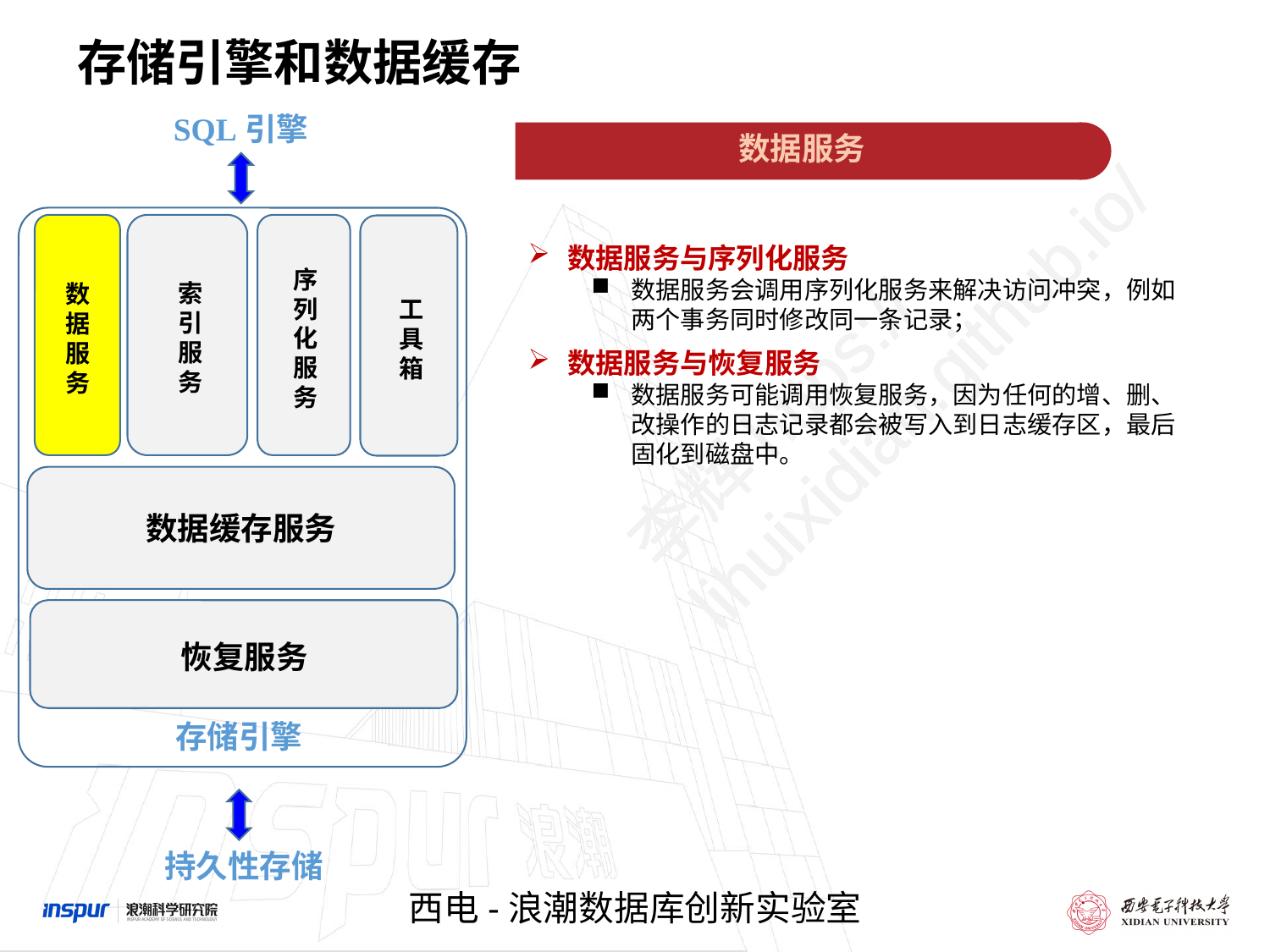

存储引擎和数据缓存
SQL引擎
数据服务

数据服务与序列化服务
数据服务会调用序列化服务来解决访问冲突，例如两个事务同时修改同一条记录；
数据服务与恢复服务
数据服务可能调用恢复服务，因为任何的增、删、改操作的日志记录都会被写入到日志缓存区，最后固化到磁盘中。
序
列
化
服
务
索
引
服
务
数
据
服
务
工
具
箱

数据缓存服务

恢复服务
存储引擎

持久性存储